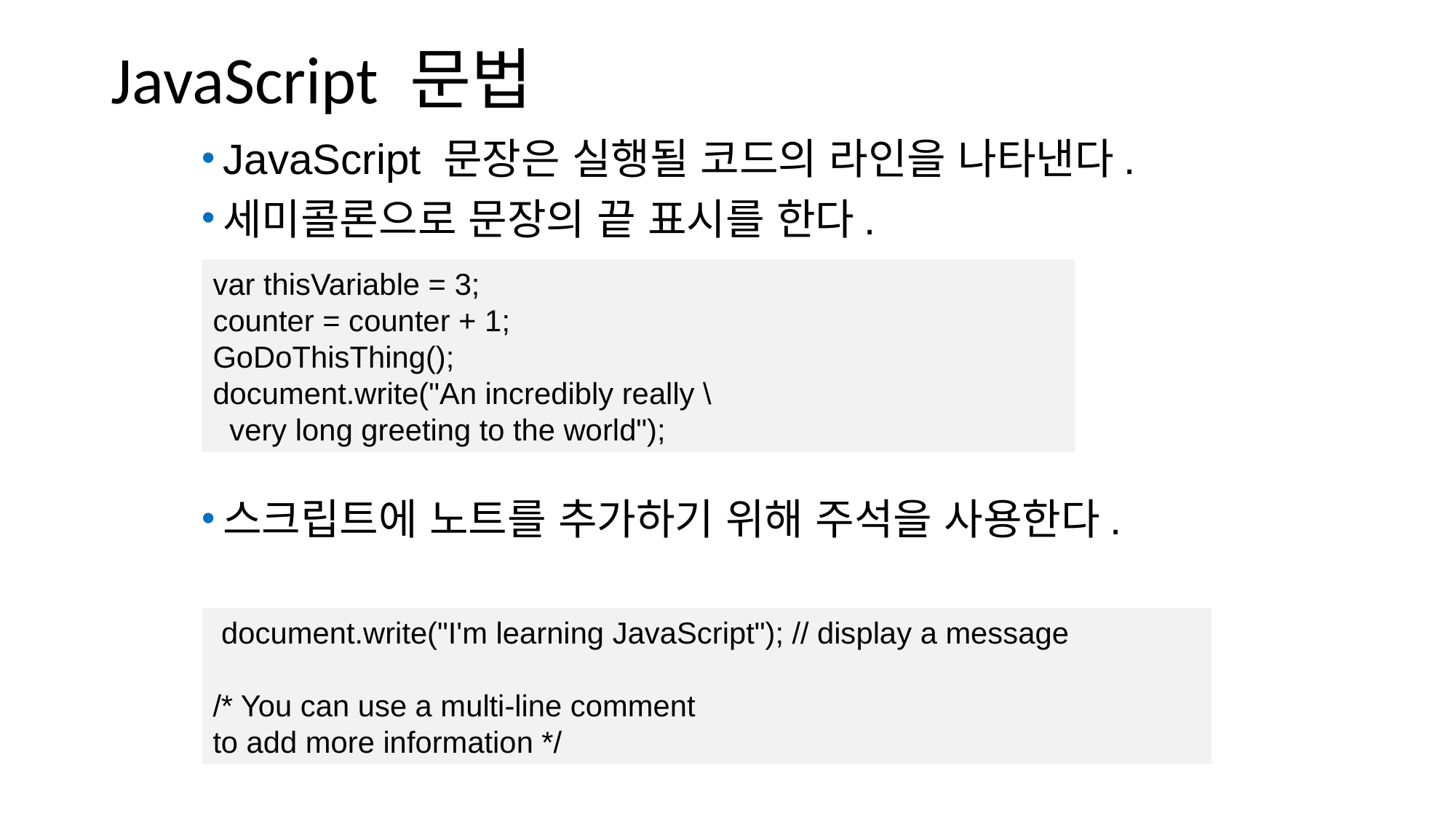

# JavaScript 문법
JavaScript 문장은 실행될 코드의 라인을 나타낸다.
세미콜론으로 문장의 끝 표시를 한다.

스크립트에 노트를 추가하기 위해 주석을 사용한다.
var thisVariable = 3;
counter = counter + 1;
GoDoThisThing();
document.write("An incredibly really \
  very long greeting to the world");
 document.write("I'm learning JavaScript"); // display a message

/* You can use a multi-line comment
to add more information */